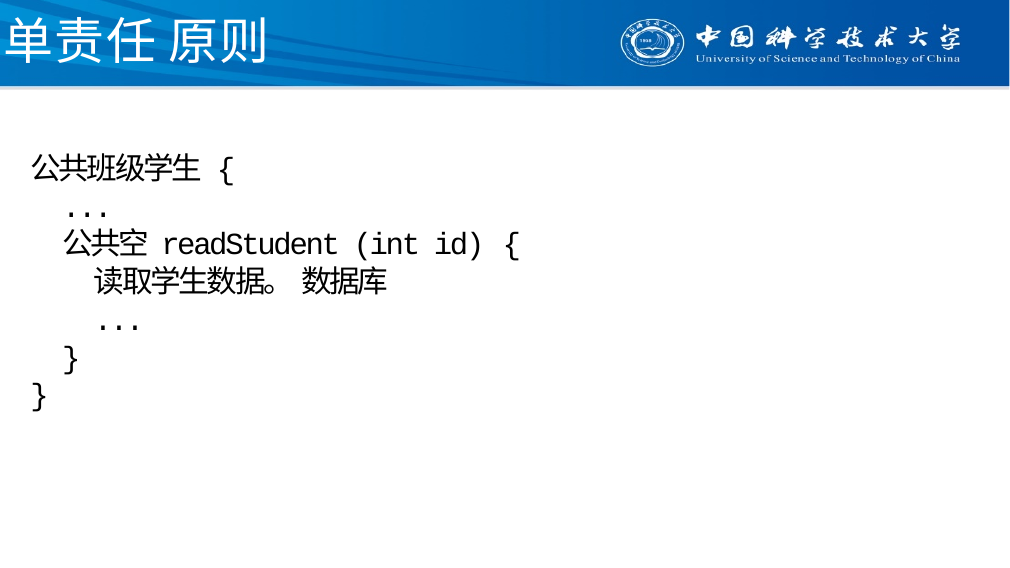

# 单责任 原则
公共班级学生 {
...
公共空 readStudent (int id) {
读取学生数据。 数据库
...
}
}